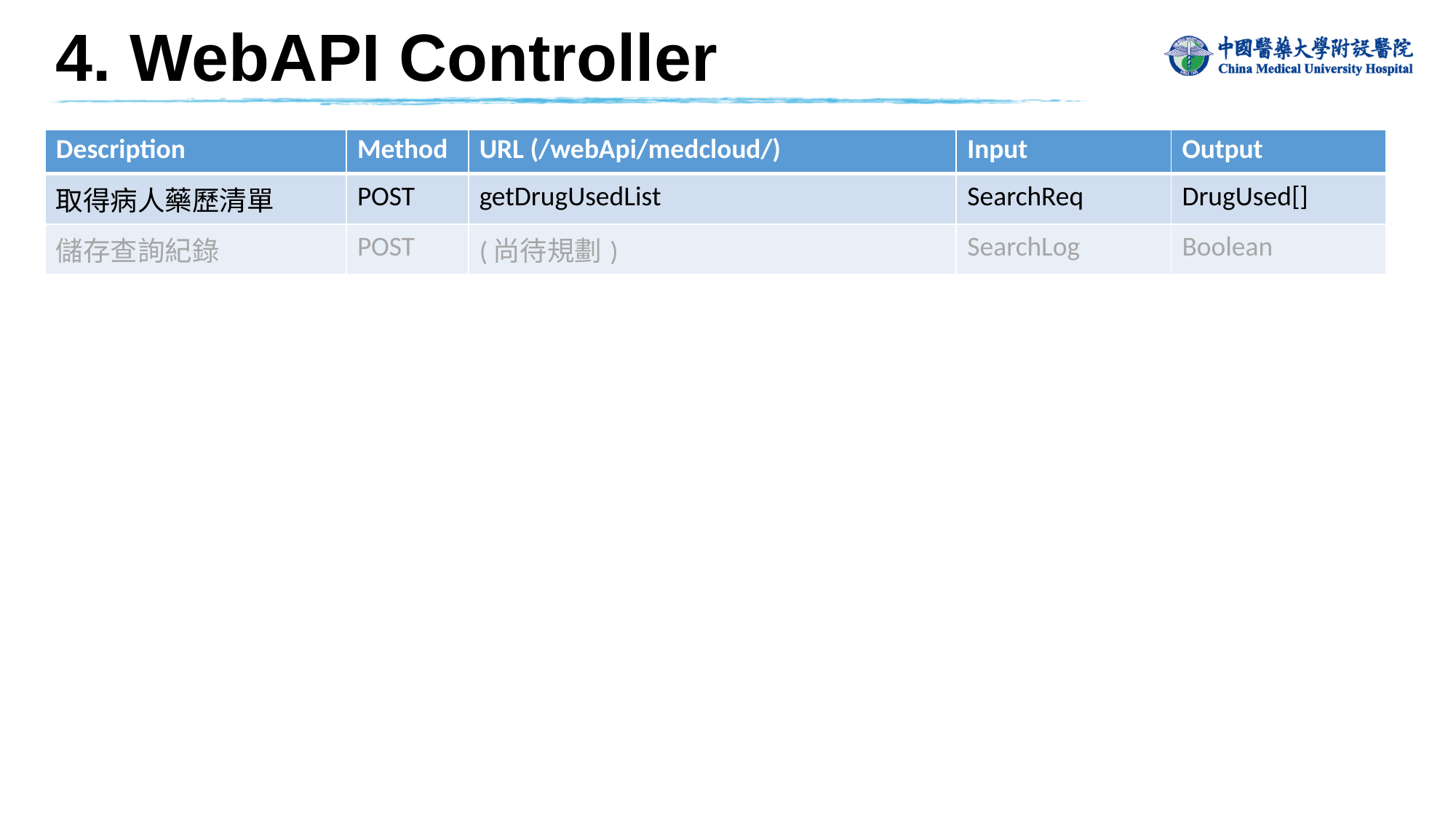

4. WebAPI Controller
| Description | Method | URL (/webApi/medcloud/) | Input | Output |
| --- | --- | --- | --- | --- |
| 取得病人藥歷清單 | POST | getDrugUsedList | SearchReq | DrugUsed[] |
| 儲存查詢紀錄 | POST | (尚待規劃) | SearchLog | Boolean |